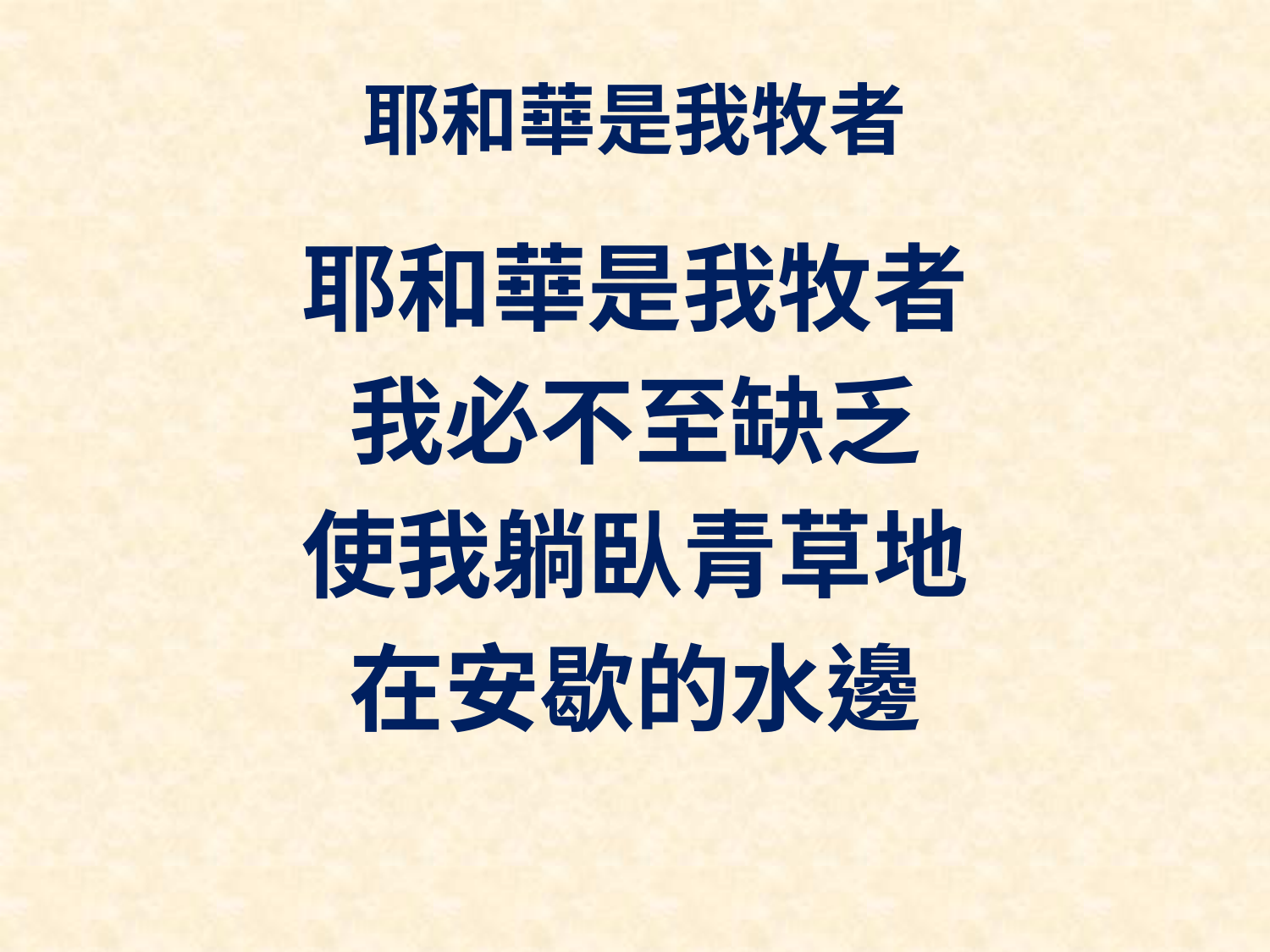

# 耶和華是我牧者
耶和華是我牧者
我必不至缺乏
使我躺臥青草地
在安歇的水邊